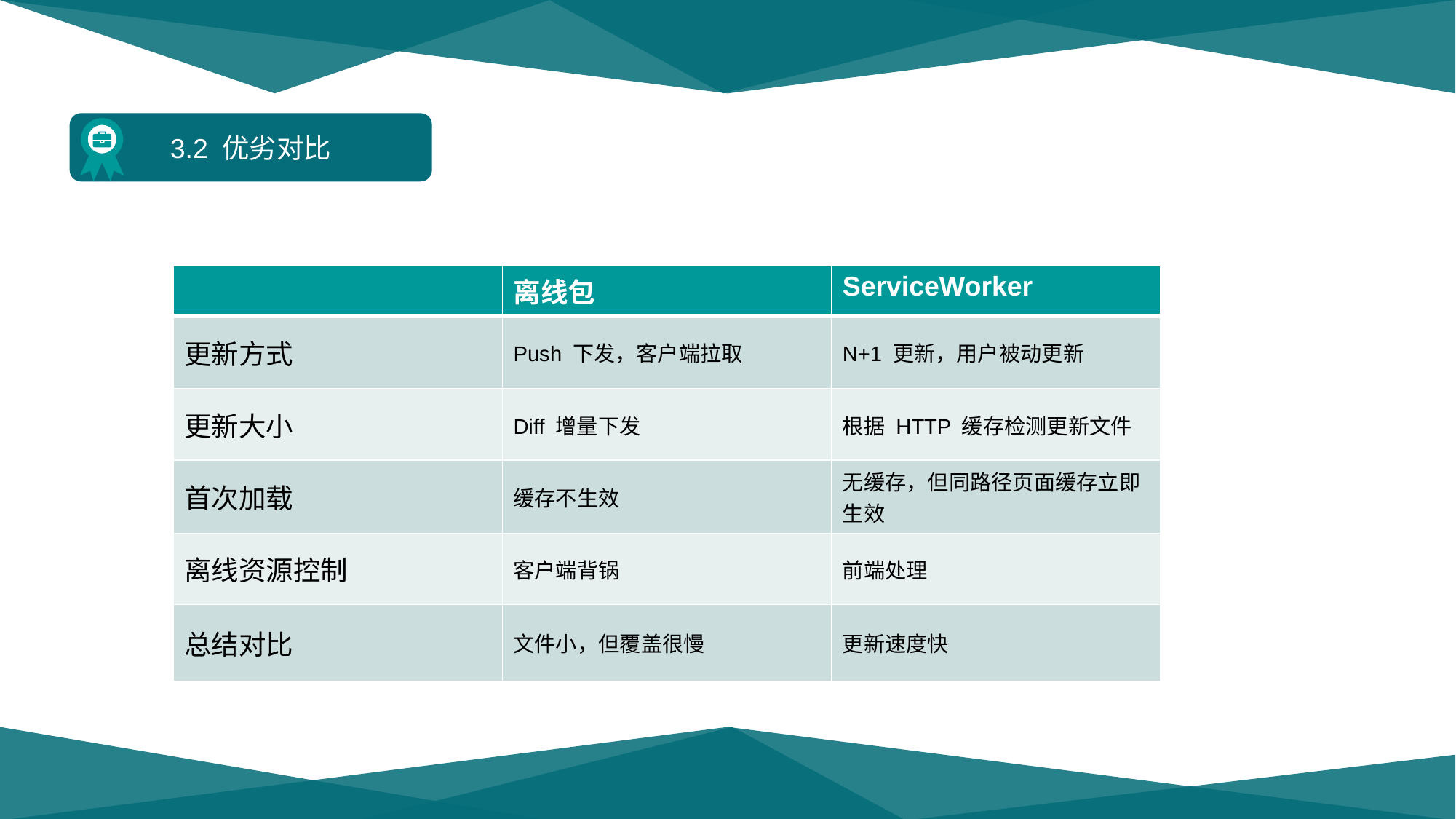

3.2 优劣对比

|  | 离线包 | ServiceWorker |
| --- | --- | --- |
| 更新方式 | Push 下发，客户端拉取 | N+1 更新，用户被动更新 |
| 更新大小 | Diff 增量下发 | 根据 HTTP 缓存检测更新文件 |
| 首次加载 | 缓存不生效 | 无缓存，但同路径页面缓存立即生效 |
| 离线资源控制 | 客户端背锅 | 前端处理 |
| 总结对比 | 文件小，但覆盖很慢 | 更新速度快 |